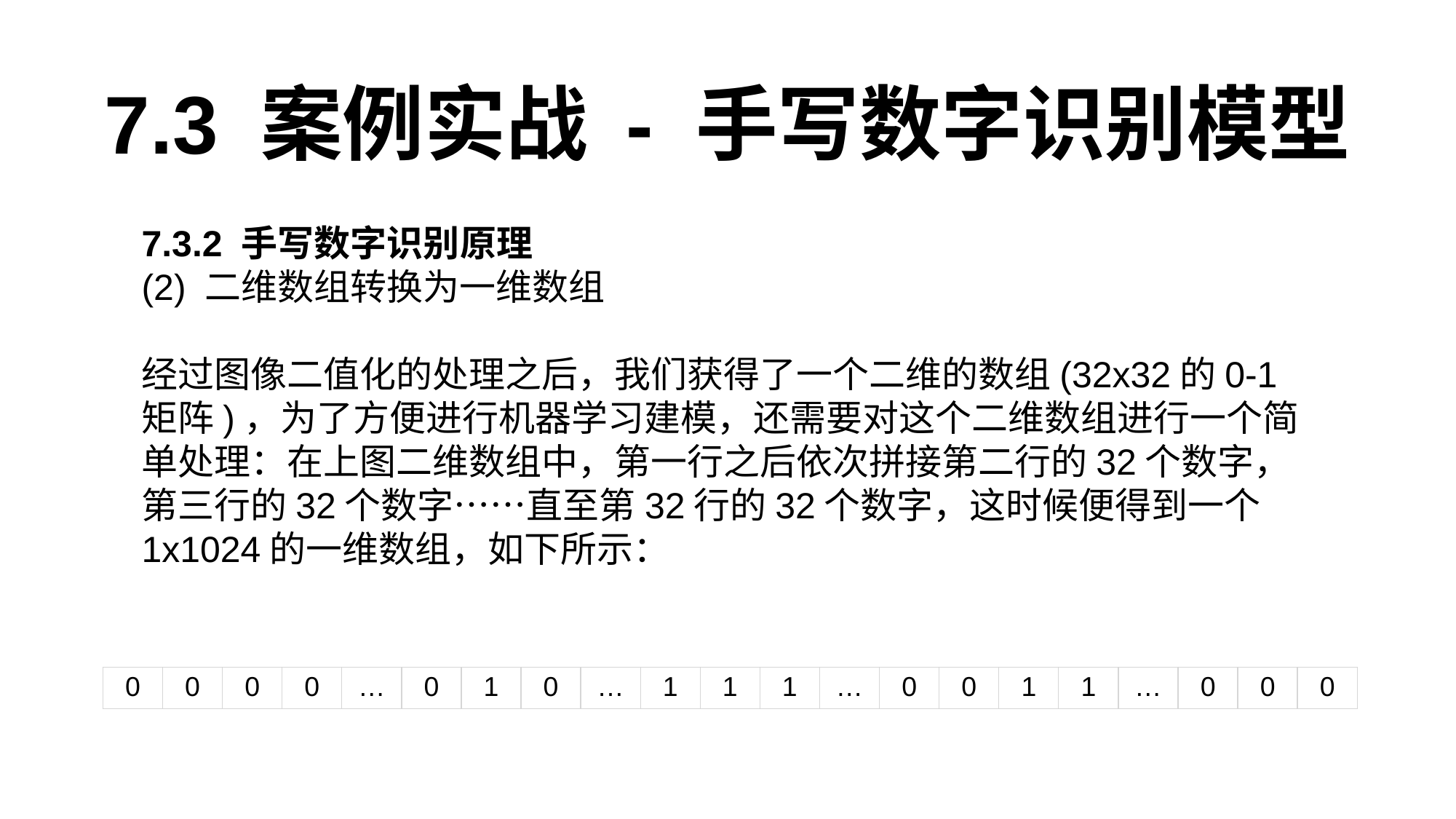

7.3 案例实战 - 手写数字识别模型
7.3.2 手写数字识别原理
(2) 二维数组转换为一维数组

经过图像二值化的处理之后，我们获得了一个二维的数组(32x32的0-1矩阵)，为了方便进行机器学习建模，还需要对这个二维数组进行一个简单处理：在上图二维数组中，第一行之后依次拼接第二行的32个数字，第三行的32个数字……直至第32行的32个数字，这时候便得到一个1x1024的一维数组，如下所示：

| 0 | 0 | 0 | 0 | … | 0 | 1 | 0 | … | 1 | 1 | 1 | … | 0 | 0 | 1 | 1 | … | 0 | 0 | 0 |
| --- | --- | --- | --- | --- | --- | --- | --- | --- | --- | --- | --- | --- | --- | --- | --- | --- | --- | --- | --- | --- |